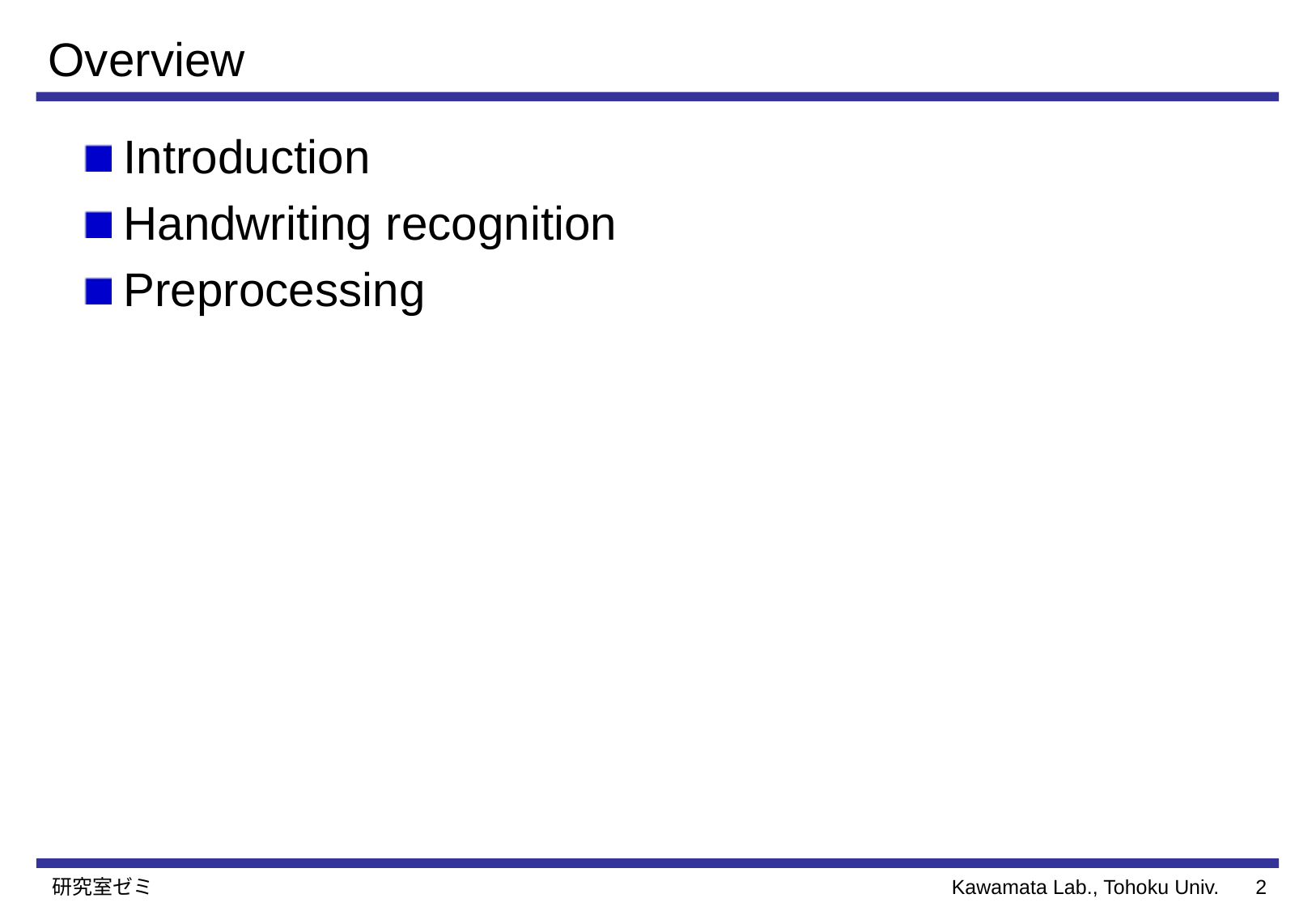

# Overview
Introduction
Handwriting recognition
Preprocessing

研究室ゼミ
2